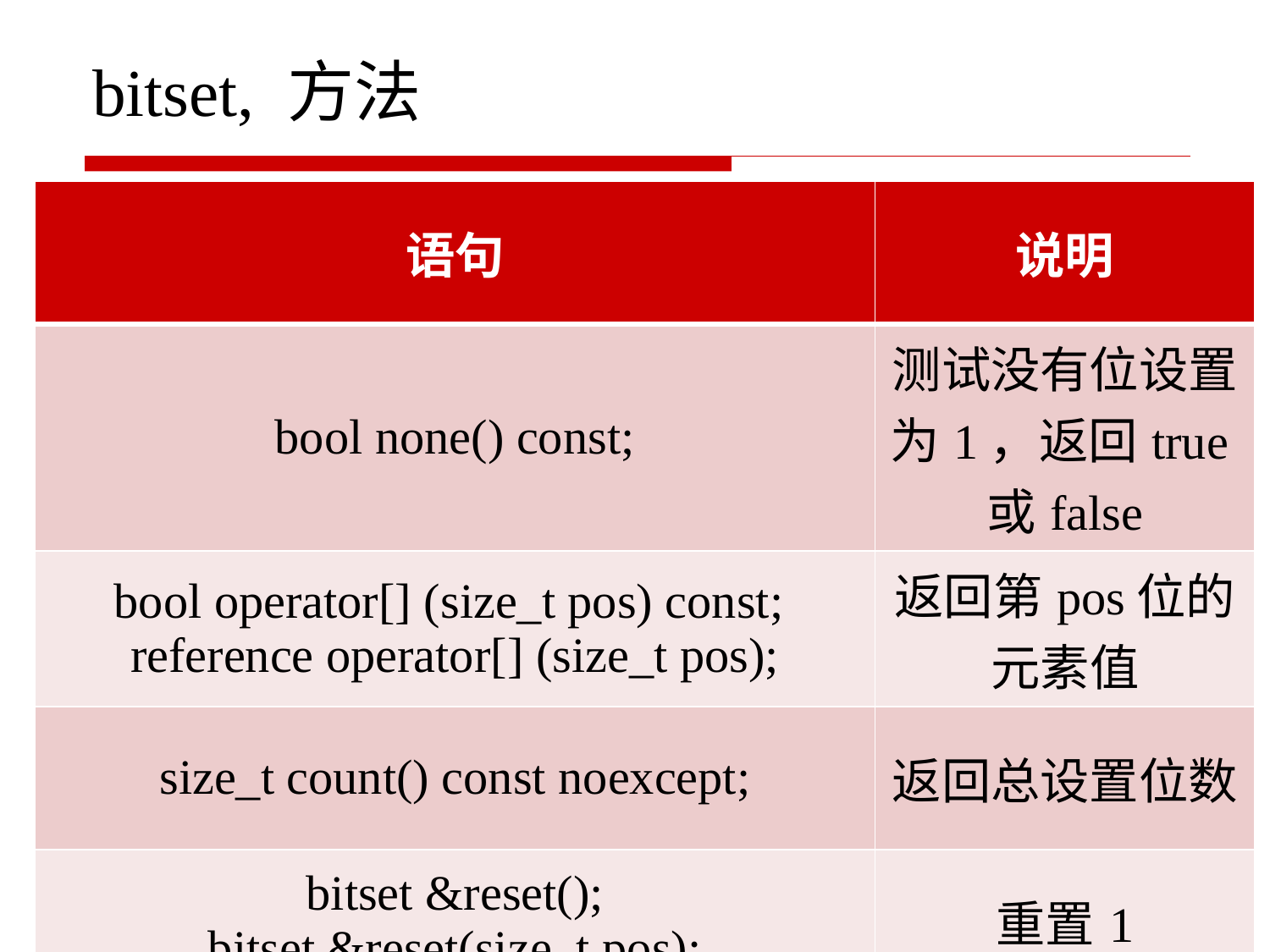

# bitset, 方法
| 语句 | 说明 |
| --- | --- |
| bool none() const; | 测试没有位设置为1，返回true或false |
| bool operator[] (size\_t pos) const; reference operator[] (size\_t pos); | 返回第pos位的元素值 |
| size\_t count() const noexcept; | 返回总设置位数 |
| bitset &reset(); bitset &reset(size\_t pos); | 重置1 |

25